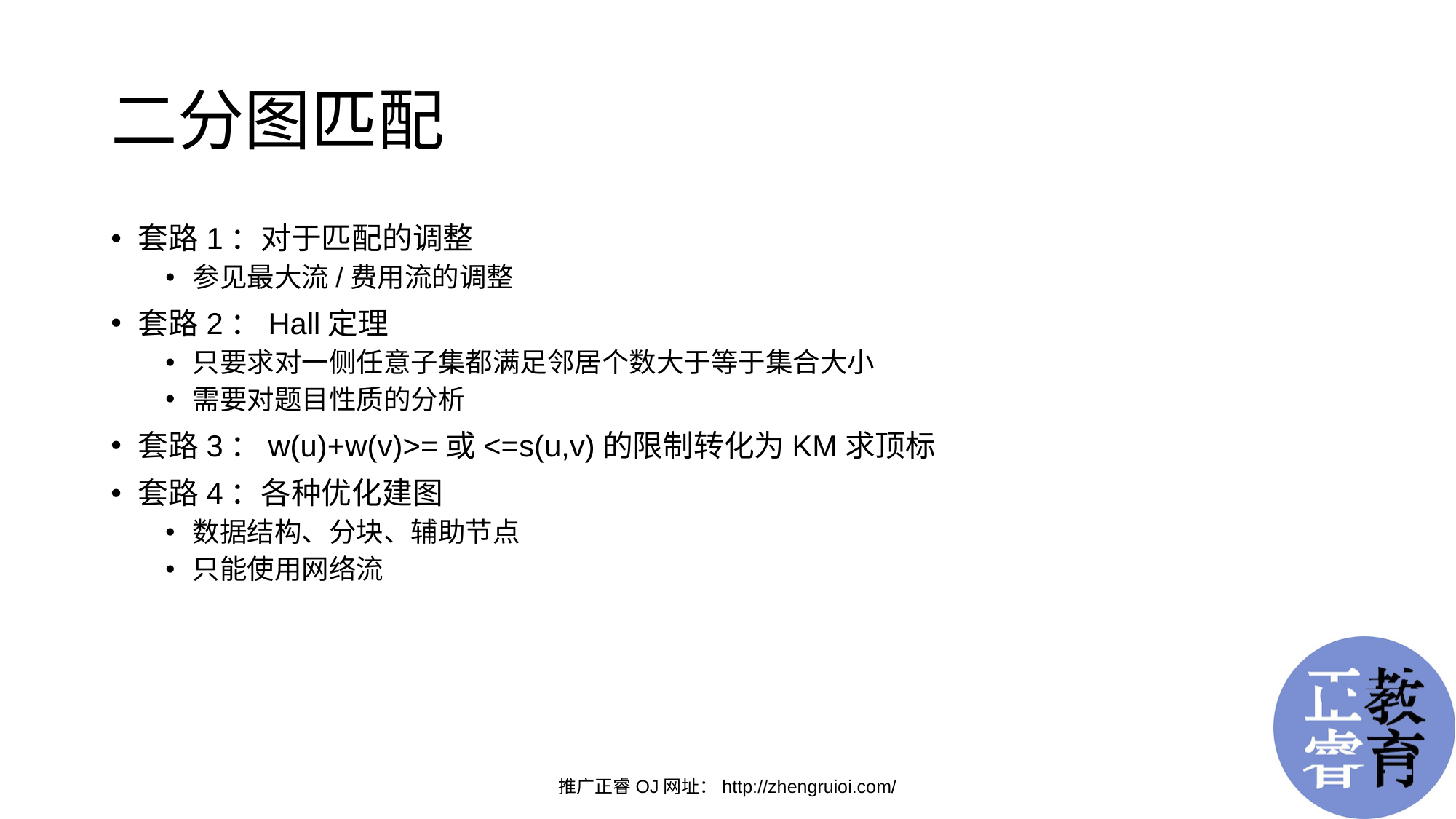

# 二分图匹配
套路1：对于匹配的调整
参见最大流/费用流的调整
套路2：Hall定理
只要求对一侧任意子集都满足邻居个数大于等于集合大小
需要对题目性质的分析
套路3：w(u)+w(v)>=或<=s(u,v)的限制转化为KM求顶标
套路4：各种优化建图
数据结构、分块、辅助节点
只能使用网络流